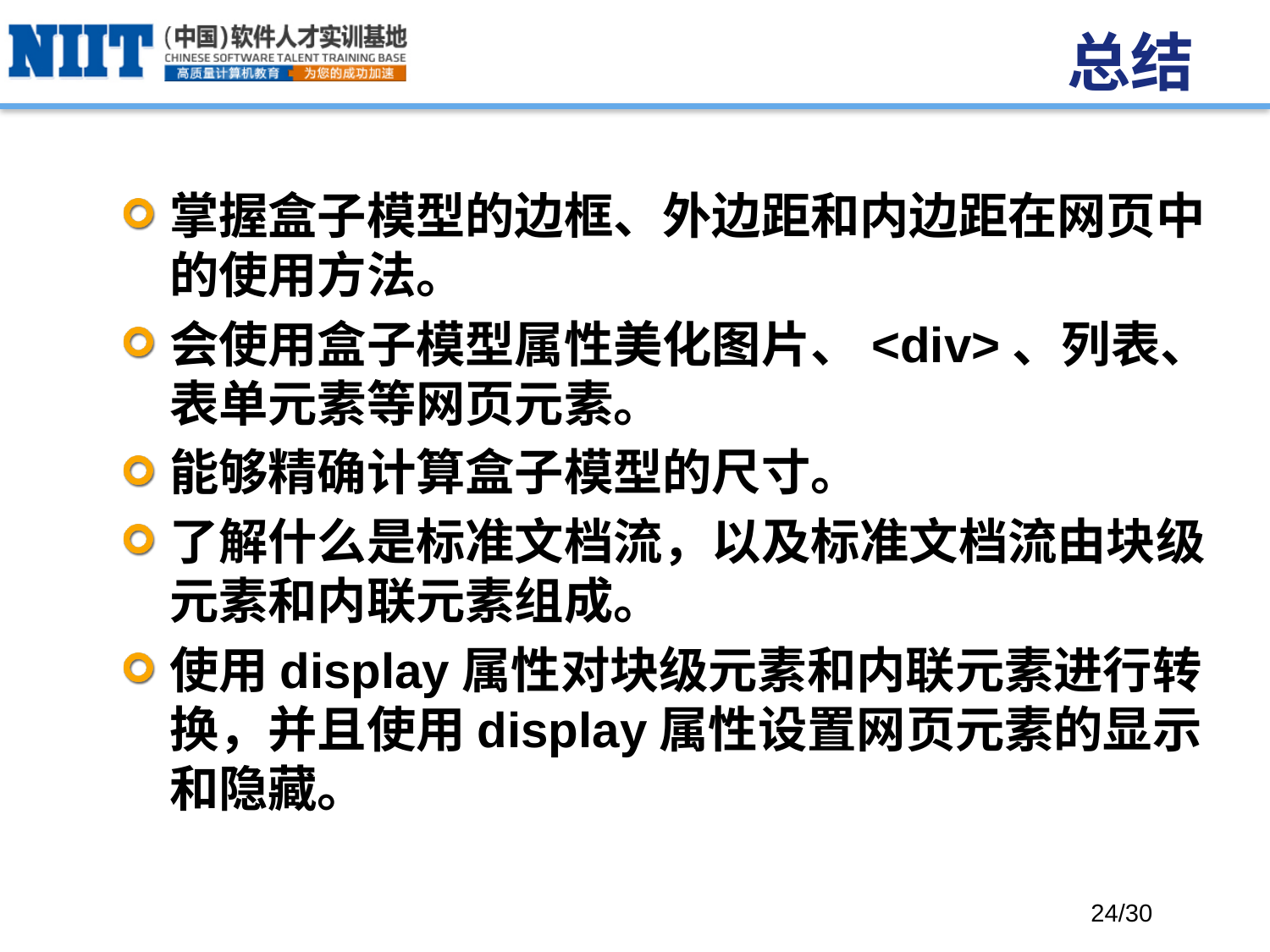

# 总结
掌握盒子模型的边框、外边距和内边距在网页中的使用方法。
会使用盒子模型属性美化图片、<div>、列表、表单元素等网页元素。
能够精确计算盒子模型的尺寸。
了解什么是标准文档流，以及标准文档流由块级元素和内联元素组成。
使用display属性对块级元素和内联元素进行转换，并且使用display属性设置网页元素的显示和隐藏。

24/30